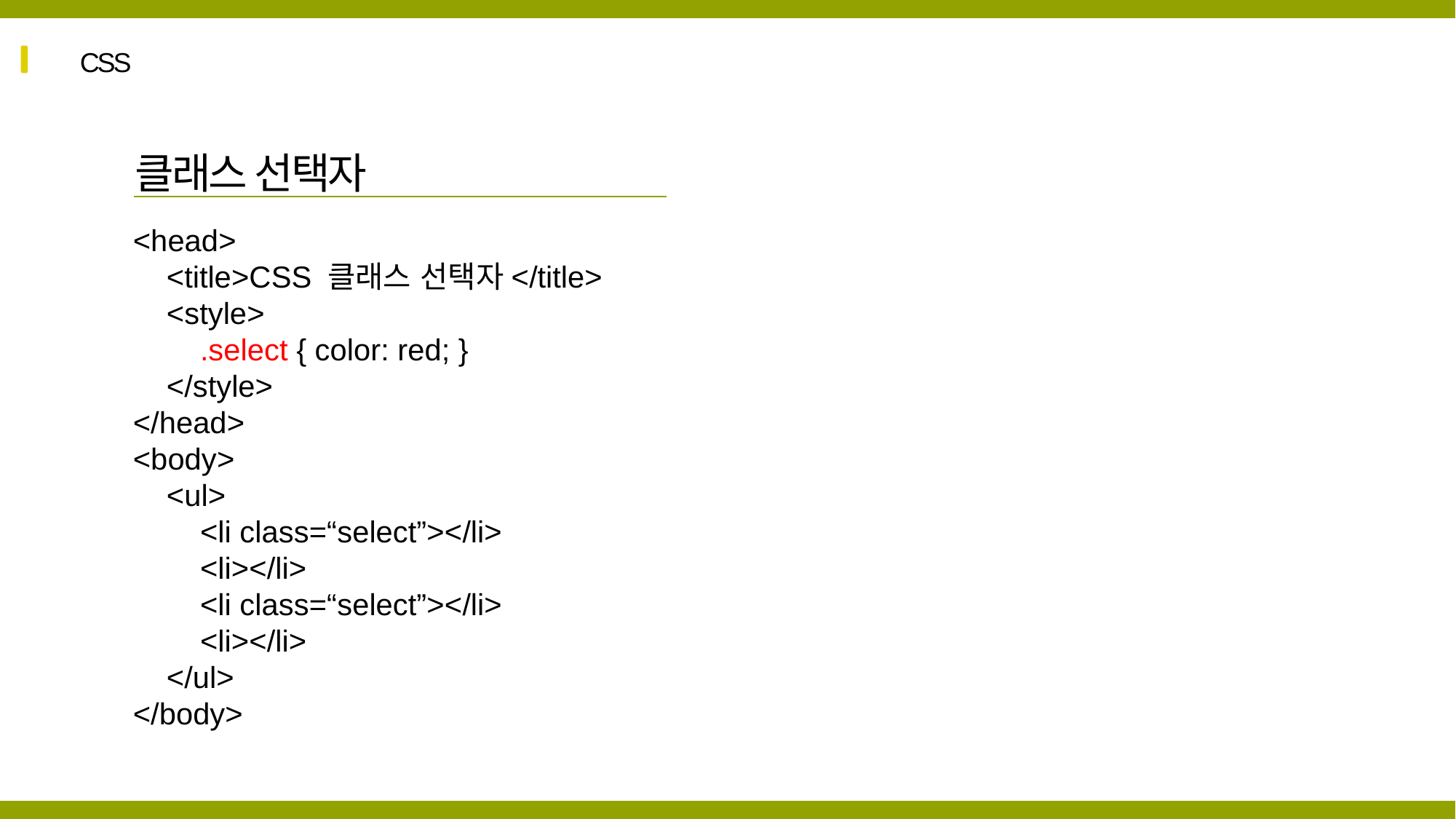

CSS

클래스 선택자
<head>
    <title>CSS 클래스 선택자</title>
    <style>
        .select { color: red; }
    </style>
</head>
<body>
    <ul>
        <li class=“select”></li>
        <li></li>
        <li class=“select”></li>
        <li></li>
    </ul>
</body>